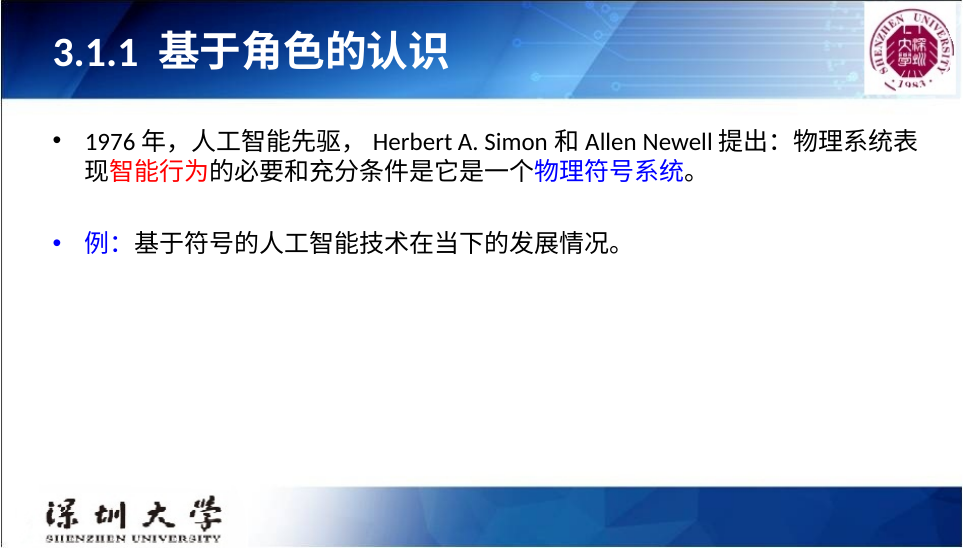

# 3.1.1 基于角色的认识
1976年，人工智能先驱，Herbert A. Simon和Allen Newell提出：物理系统表现智能行为的必要和充分条件是它是一个物理符号系统。

例：基于符号的人工智能技术在当下的发展情况。
90